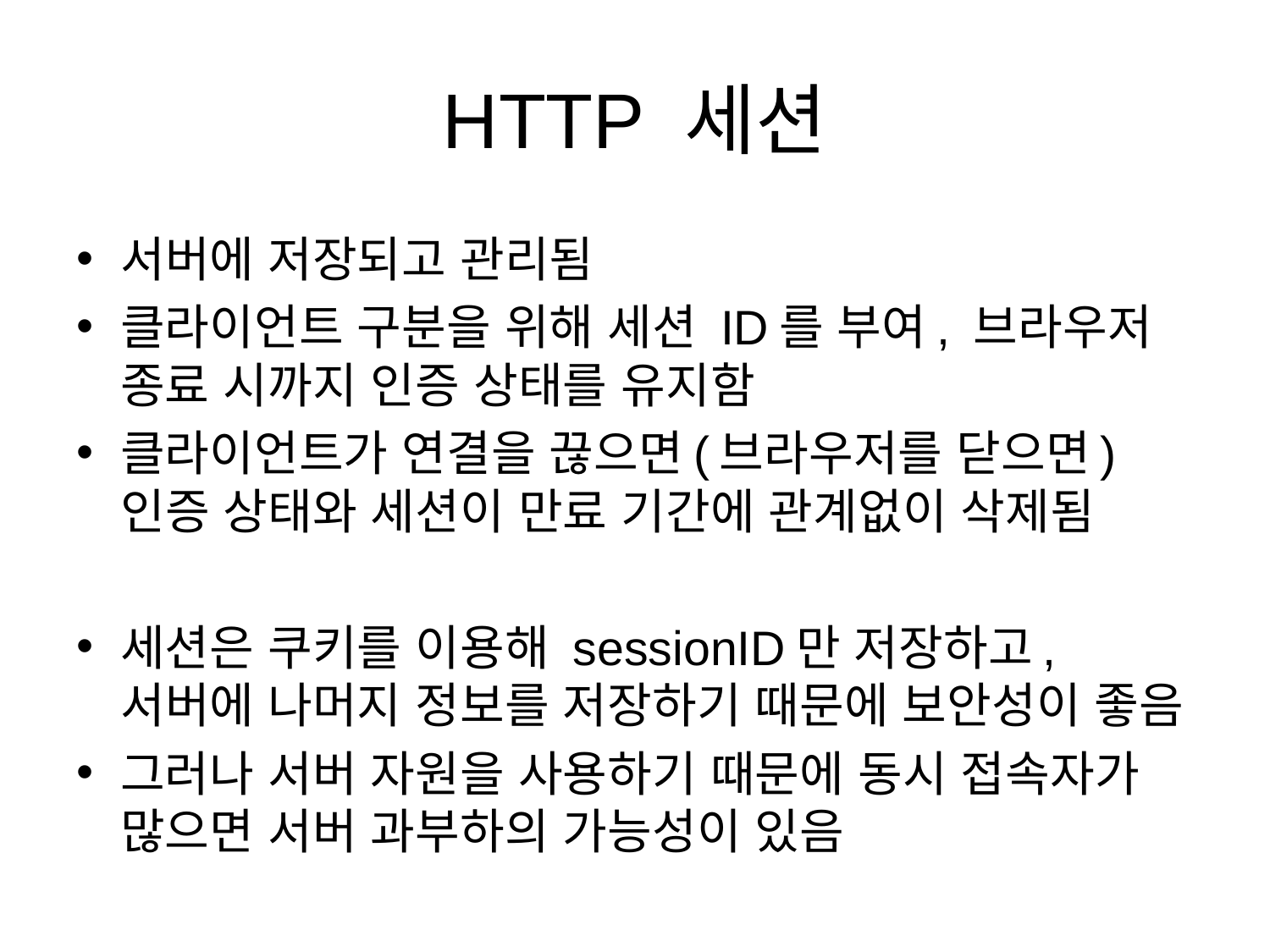

# HTTP 세션
서버에 저장되고 관리됨
클라이언트 구분을 위해 세션 ID를 부여, 브라우저 종료 시까지 인증 상태를 유지함
클라이언트가 연결을 끊으면(브라우저를 닫으면) 인증 상태와 세션이 만료 기간에 관계없이 삭제됨

세션은 쿠키를 이용해 sessionID만 저장하고, 서버에 나머지 정보를 저장하기 때문에 보안성이 좋음
그러나 서버 자원을 사용하기 때문에 동시 접속자가 많으면 서버 과부하의 가능성이 있음